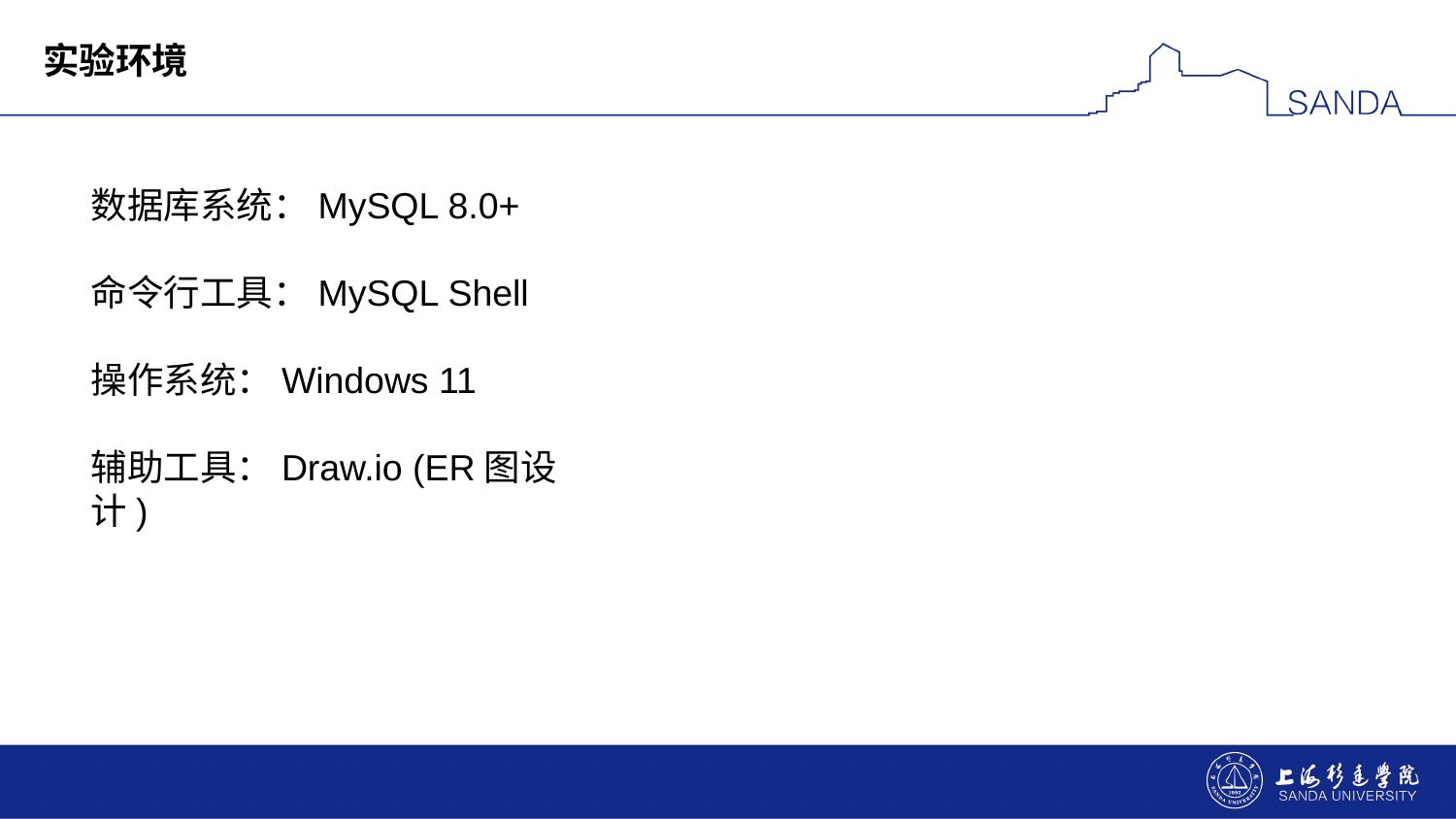

实验环境
数据库系统：MySQL 8.0+

命令行工具：MySQL Shell

操作系统：Windows 11

辅助工具：Draw.io (ER图设计)